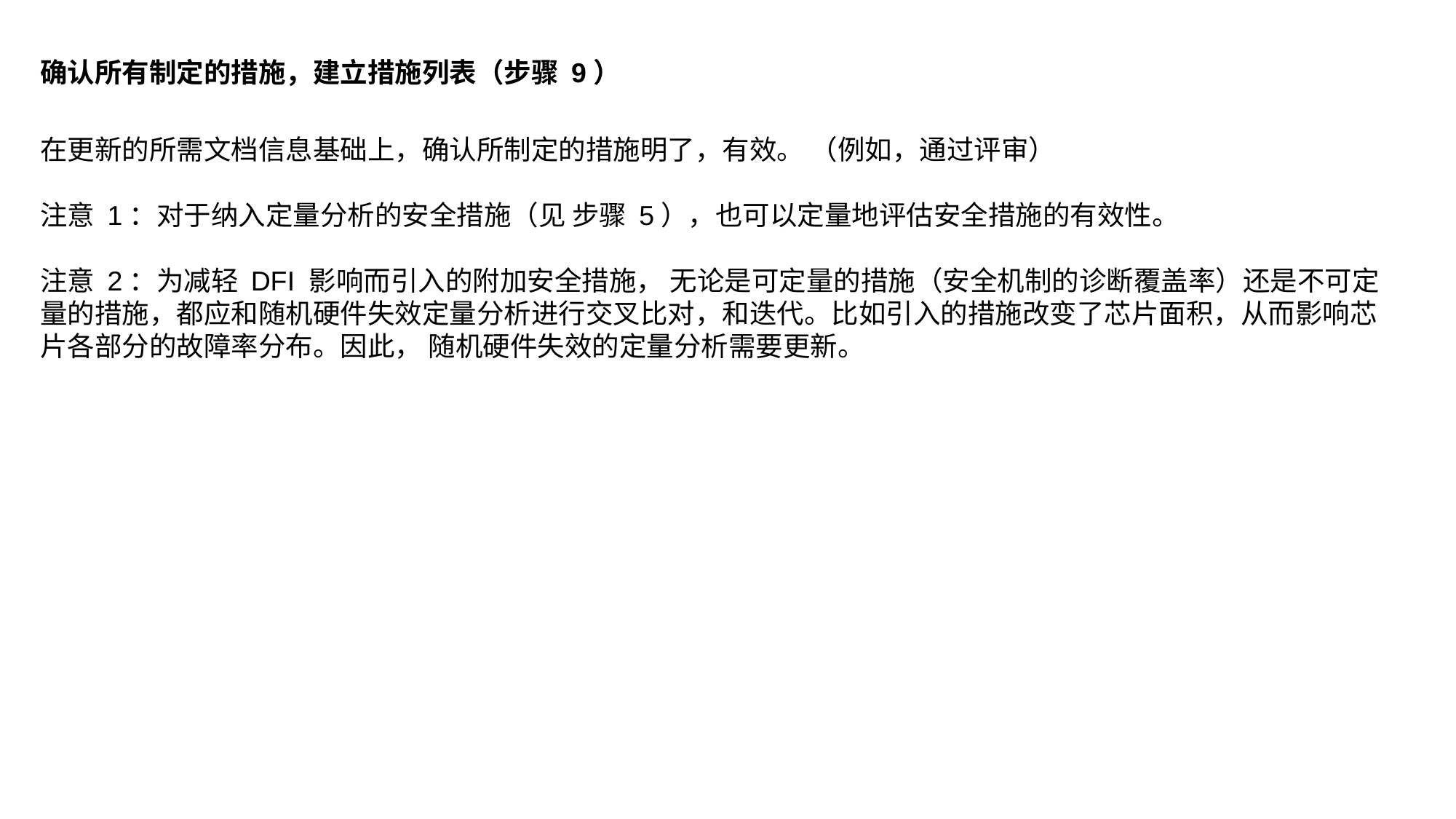

确认所有制定的措施，建立措施列表（步骤 9）
在更新的所需文档信息基础上，确认所制定的措施明了，有效。 （例如，通过评审）
注意 1：对于纳入定量分析的安全措施（见 步骤 5），也可以定量地评估安全措施的有效性。
注意 2：为减轻 DFI 影响而引入的附加安全措施， 无论是可定量的措施（安全机制的诊断覆盖率）还是不可定
量的措施，都应和随机硬件失效定量分析进行交叉比对，和迭代。比如引入的措施改变了芯片面积，从而影响芯片各部分的故障率分布。因此， 随机硬件失效的定量分析需要更新。